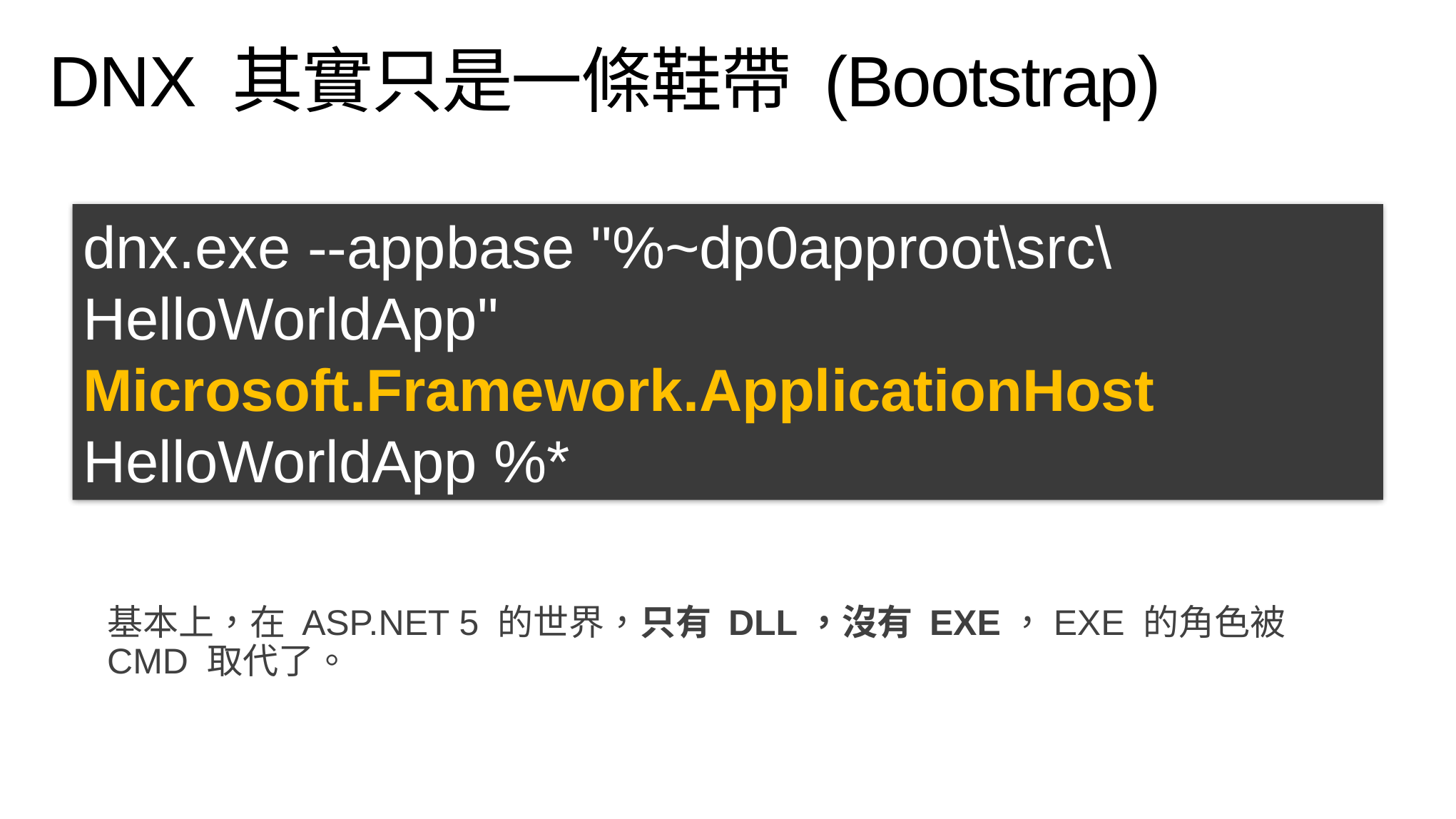

# DNX 其實只是一條鞋帶 (Bootstrap)
dnx.exe --appbase "%~dp0approot\src\HelloWorldApp" Microsoft.Framework.ApplicationHost HelloWorldApp %*
基本上，在 ASP.NET 5 的世界，只有 DLL，沒有 EXE，EXE 的角色被 CMD 取代了。